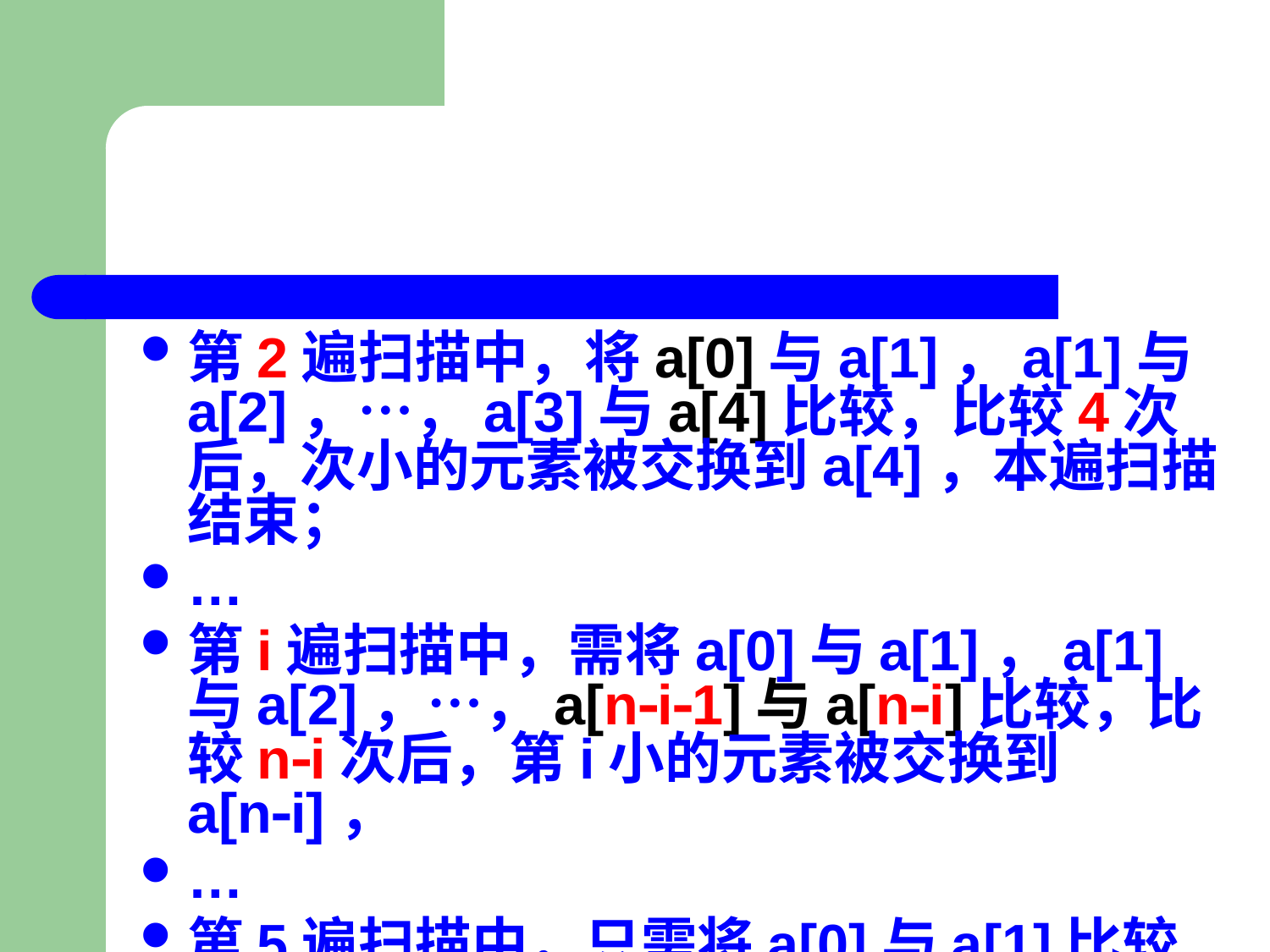

#
第2遍扫描中，将a[0]与a[1]，a[1]与a[2]，…，a[3]与a[4]比较，比较4次后，次小的元素被交换到a[4]，本遍扫描结束；
…
第i遍扫描中，需将a[0]与a[1]，a[1]与a[2]，…，a[n−i−1]与a[n−i]比较，比较n−i次后，第i小的元素被交换到a[n−i]，
…
第5遍扫描中，只需将a[0]与a[1]比较